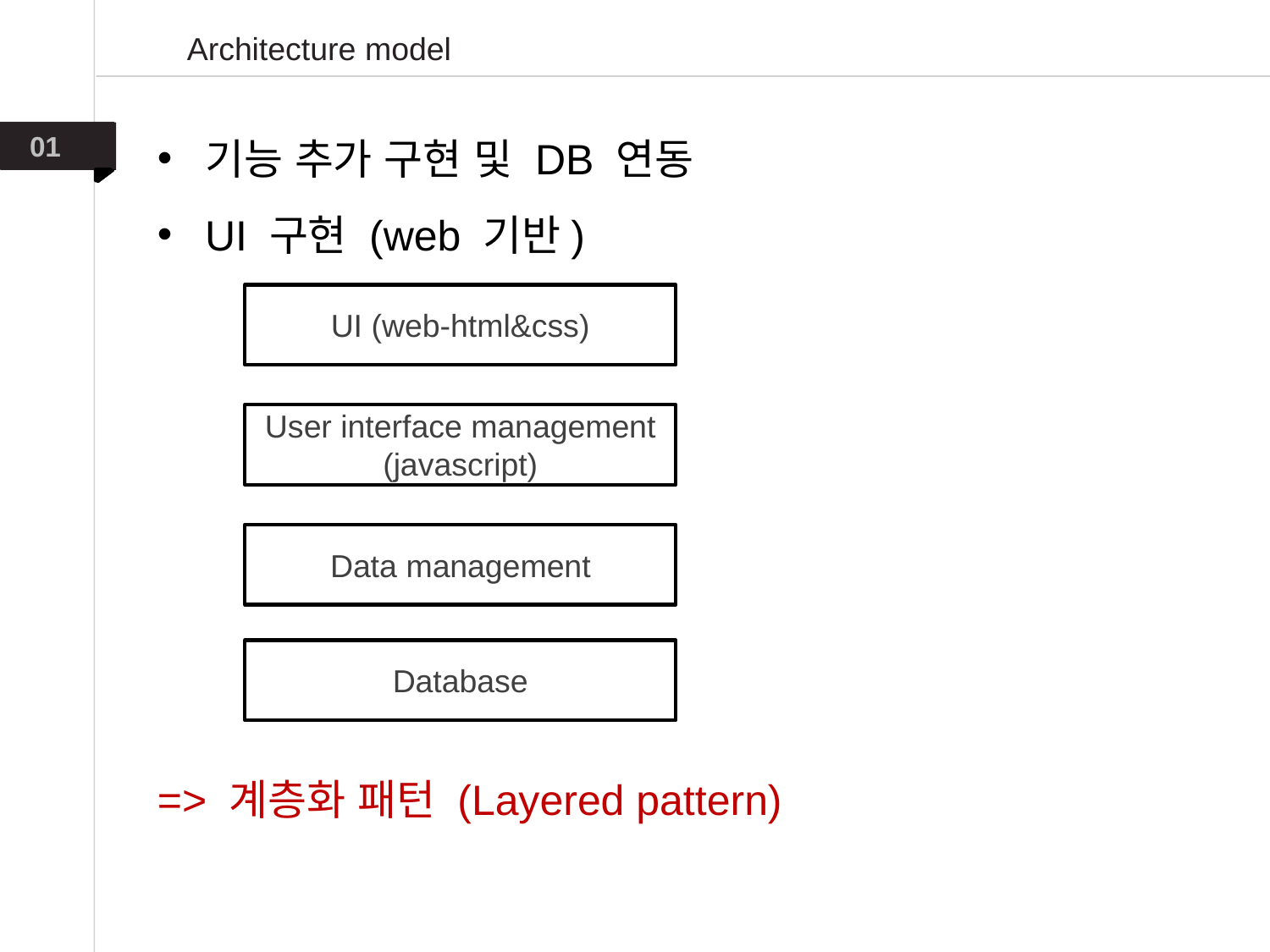

Architecture model
기능 추가 구현 및 DB 연동
UI 구현 (web 기반)

=> 계층화 패턴 (Layered pattern)

01
01

UI (web-html&css)
User interface management
(javascript)
Data management
Database